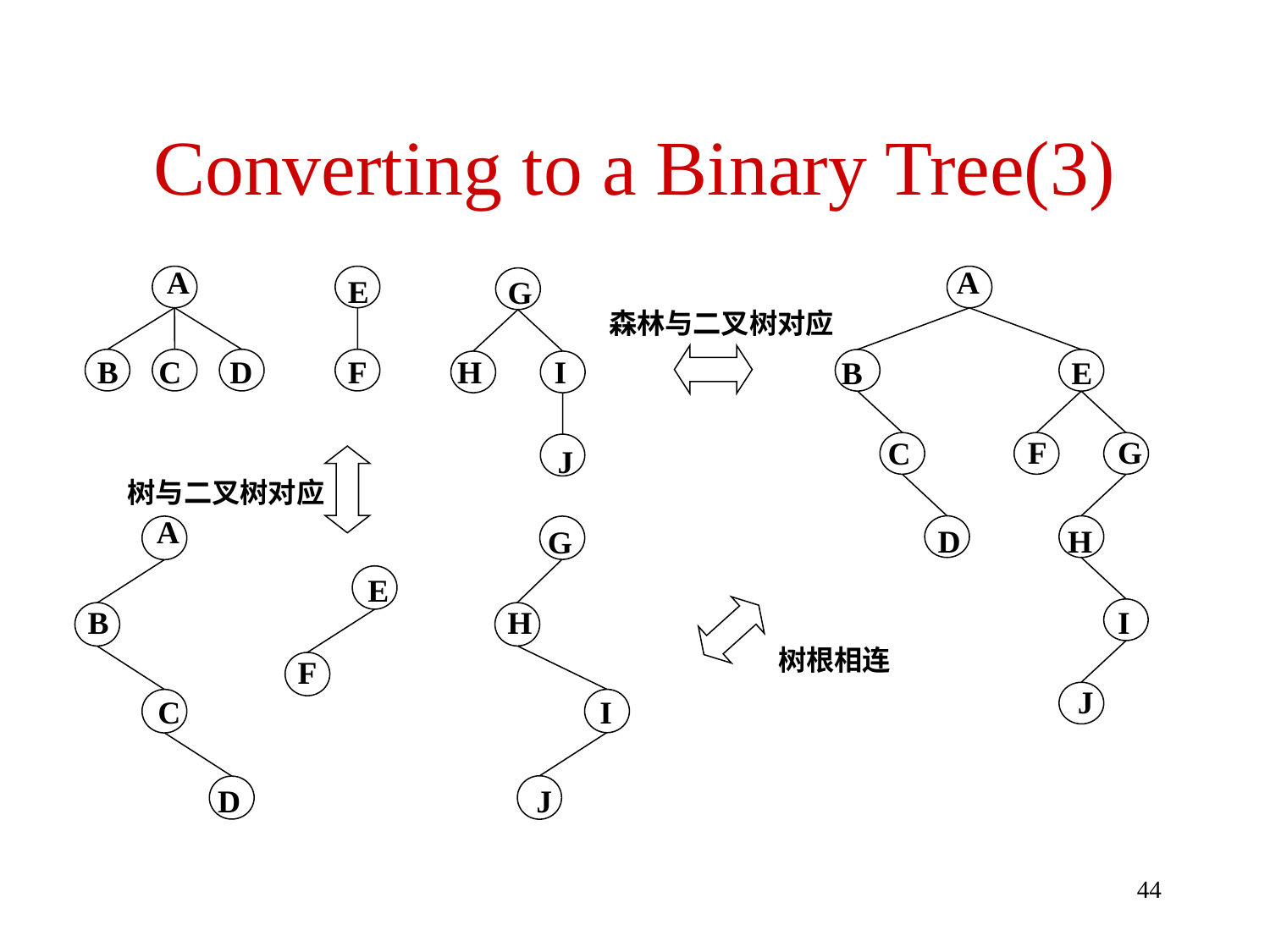

# Converting to a Binary Tree(3)
 A

B     C      D
 A

B                          E
F
G
C
D
H
I
J
E

F
G

H         I
J
森林与二叉树对应

 树与二叉树对应
 A

B
C
D

G
H
I
J
E

F

树根相连
44